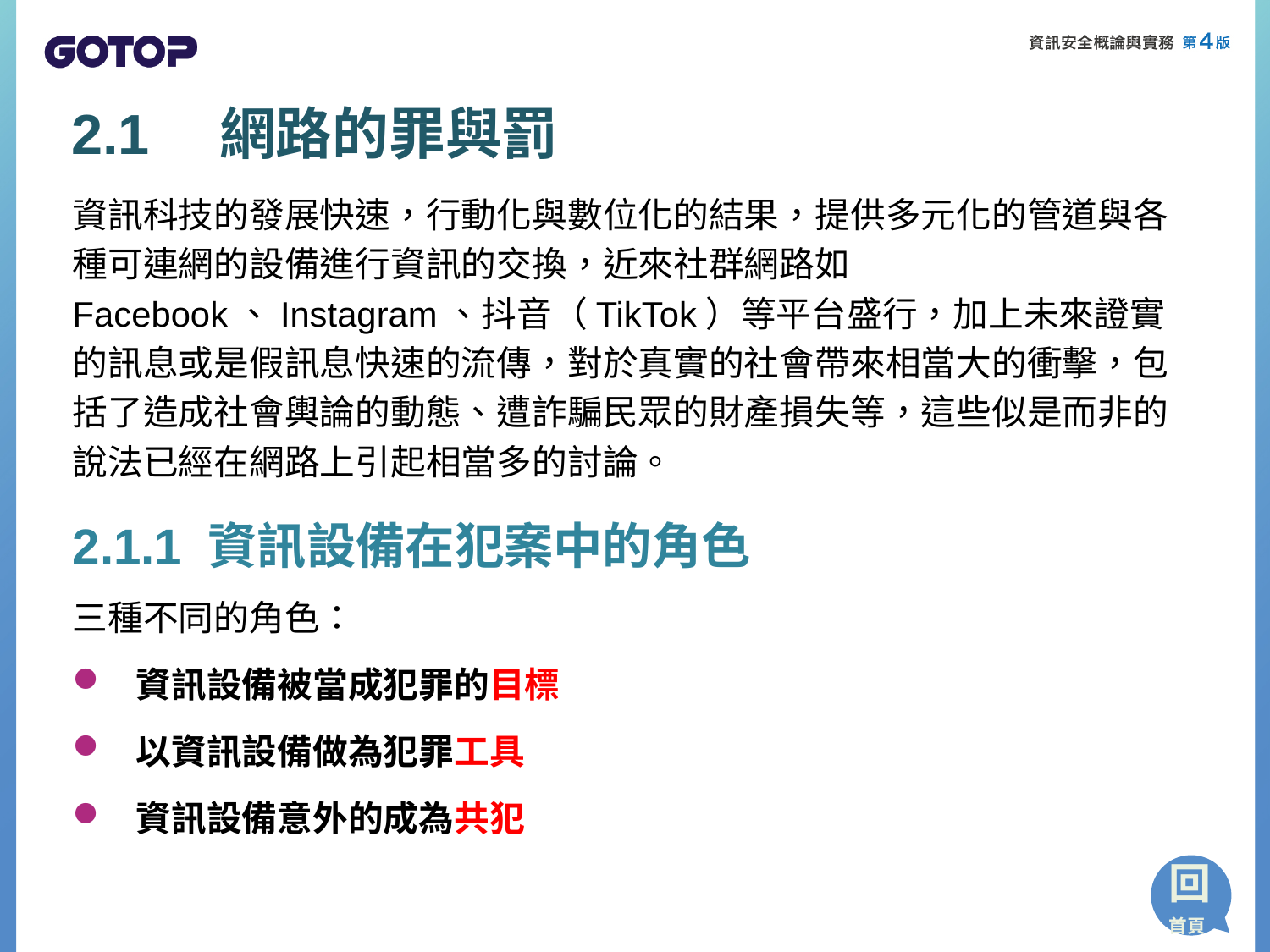

# 2.1　網路的罪與罰
資訊科技的發展快速，行動化與數位化的結果，提供多元化的管道與各種可連網的設備進行資訊的交換，近來社群網路如 Facebook、Instagram、抖音（TikTok）等平台盛行，加上未來證實的訊息或是假訊息快速的流傳，對於真實的社會帶來相當大的衝擊，包括了造成社會輿論的動態、遭詐騙民眾的財產損失等，這些似是而非的說法已經在網路上引起相當多的討論。
2.1.1 資訊設備在犯案中的角色
三種不同的角色：
資訊設備被當成犯罪的目標
以資訊設備做為犯罪工具
資訊設備意外的成為共犯